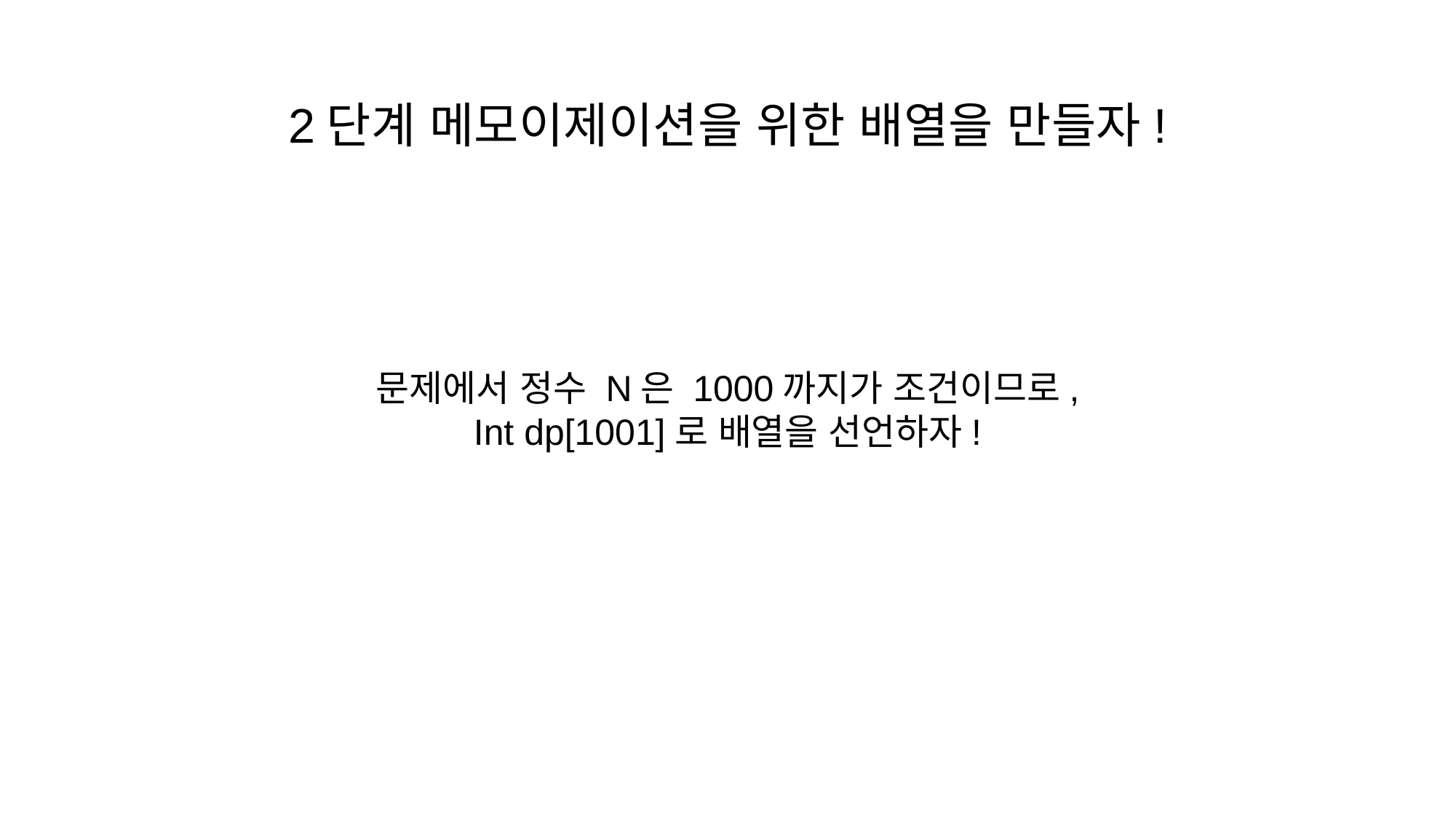

2단계 메모이제이션을 위한 배열을 만들자!
문제에서 정수 N은 1000까지가 조건이므로,
Int dp[1001]로 배열을 선언하자!